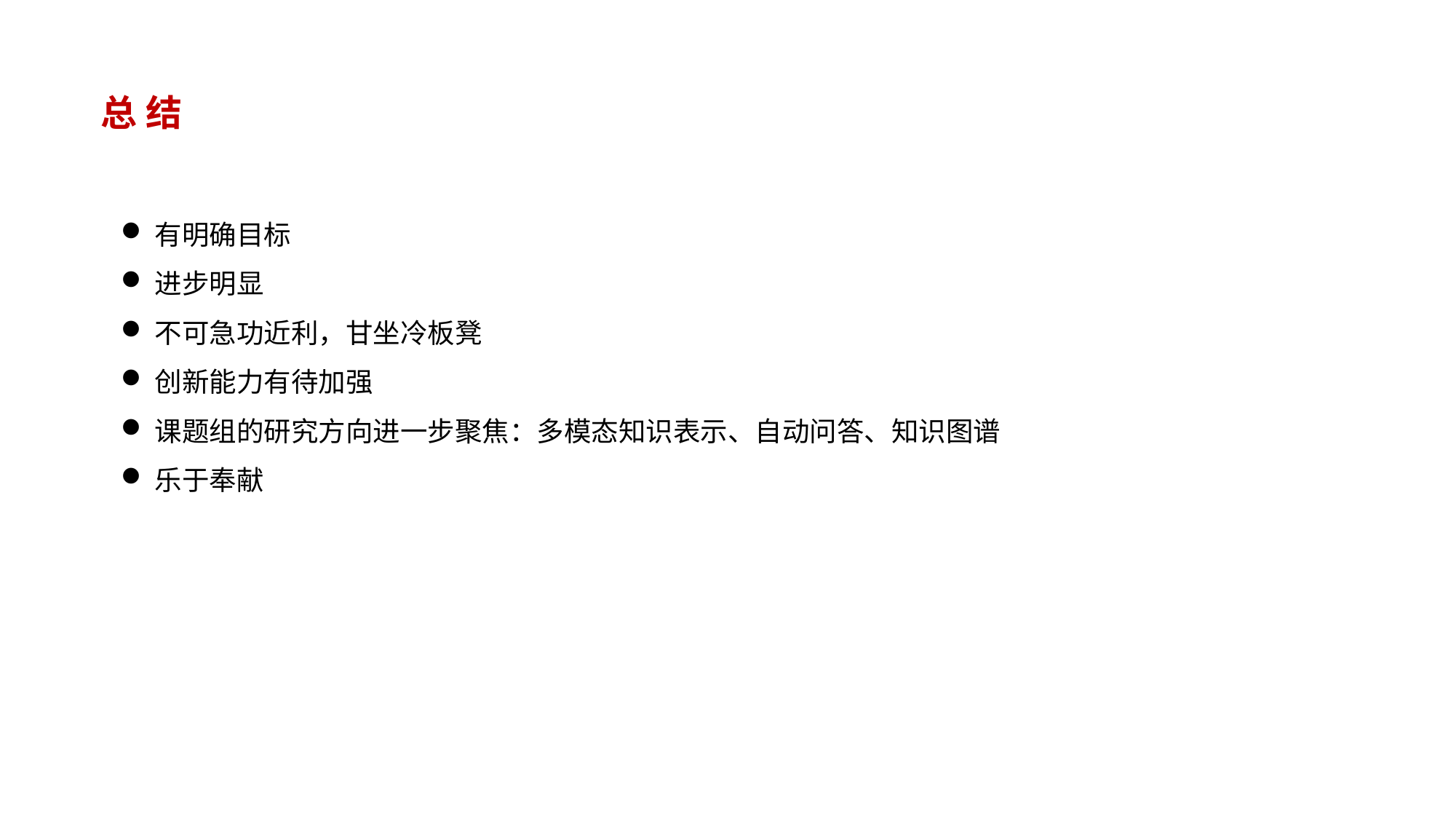

总 结
有明确目标
进步明显
不可急功近利，甘坐冷板凳
创新能力有待加强
课题组的研究方向进一步聚焦：多模态知识表示、自动问答、知识图谱
乐于奉献